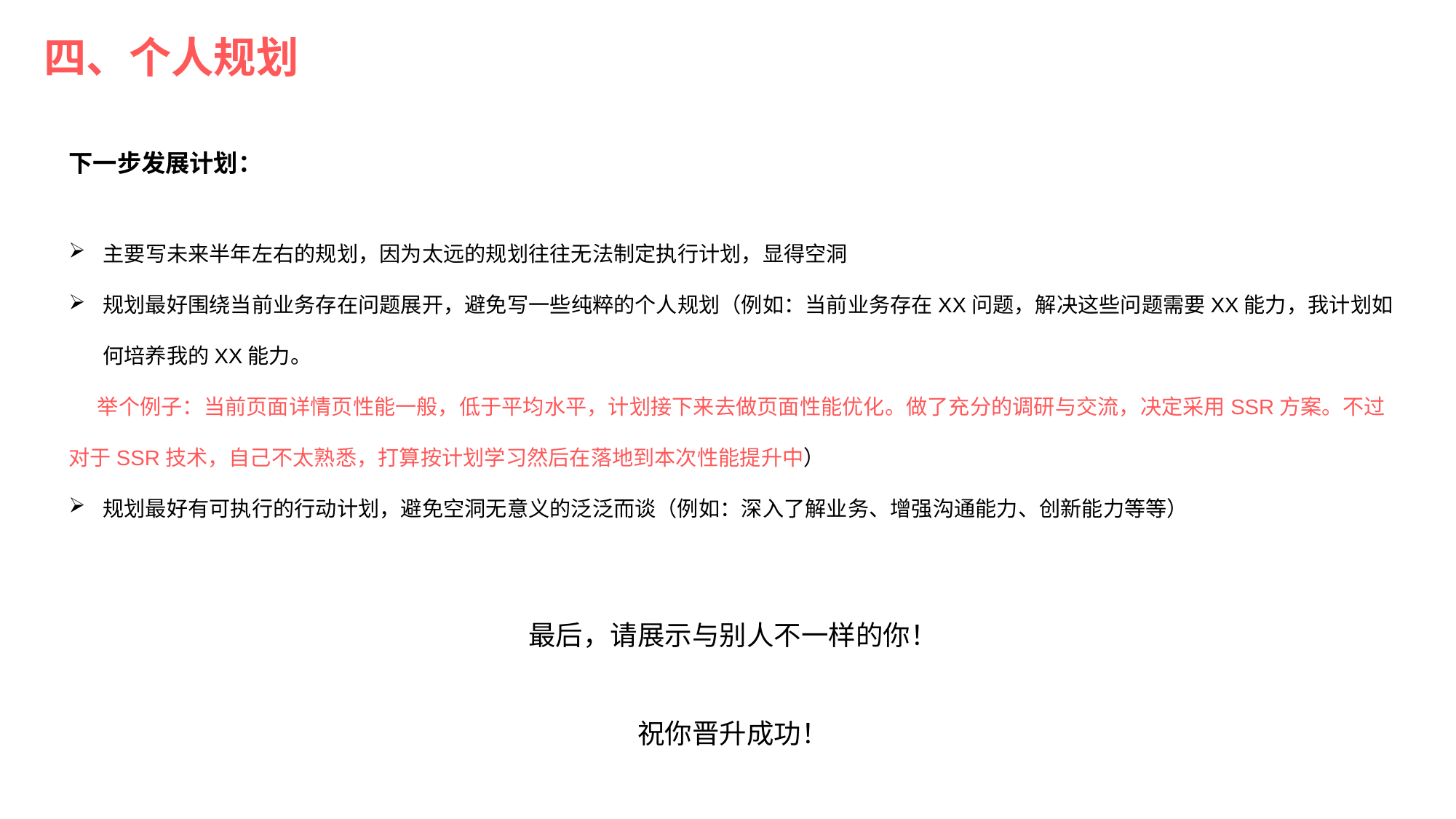

四、个人规划
下一步发展计划：

主要写未来半年左右的规划，因为太远的规划往往无法制定执行计划，显得空洞
规划最好围绕当前业务存在问题展开，避免写一些纯粹的个人规划（例如：当前业务存在XX问题，解决这些问题需要XX能力，我计划如何培养我的XX能力。
     举个例子：当前页面详情页性能一般，低于平均水平，计划接下来去做页面性能优化。做了充分的调研与交流，决定采用SSR方案。不过对于SSR技术，自己不太熟悉，打算按计划学习然后在落地到本次性能提升中）
规划最好有可执行的行动计划，避免空洞无意义的泛泛而谈（例如：深入了解业务、增强沟通能力、创新能力等等）

最后，请展示与别人不一样的你！

祝你晋升成功！